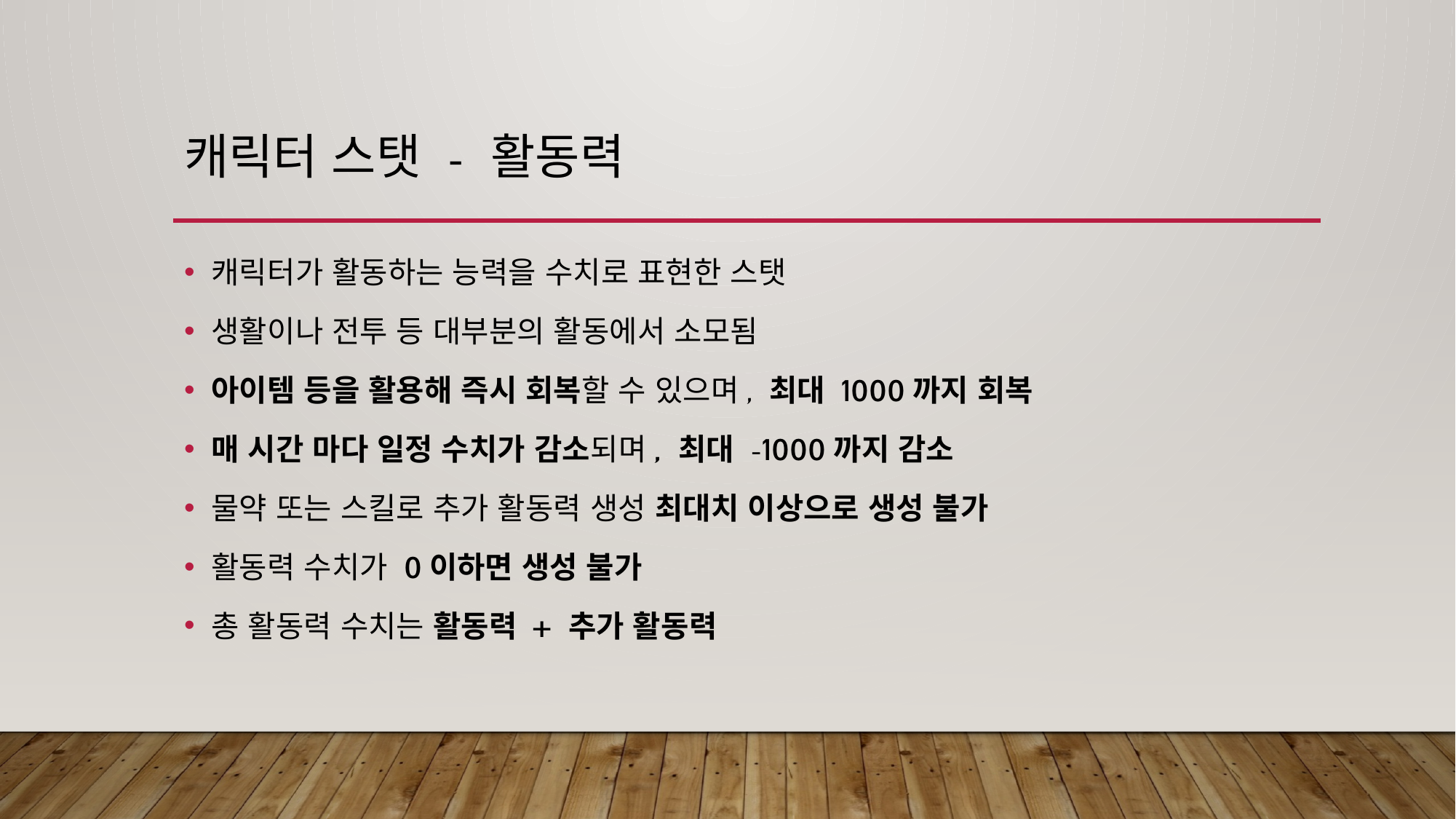

# 캐릭터 스탯 - 활동력
캐릭터가 활동하는 능력을 수치로 표현한 스탯
생활이나 전투 등 대부분의 활동에서 소모됨
아이템 등을 활용해 즉시 회복할 수 있으며, 최대 1000까지 회복
매 시간 마다 일정 수치가 감소되며, 최대 -1000까지 감소
물약 또는 스킬로 추가 활동력 생성 최대치 이상으로 생성 불가
활동력 수치가 0이하면 생성 불가
총 활동력 수치는 활동력 + 추가 활동력